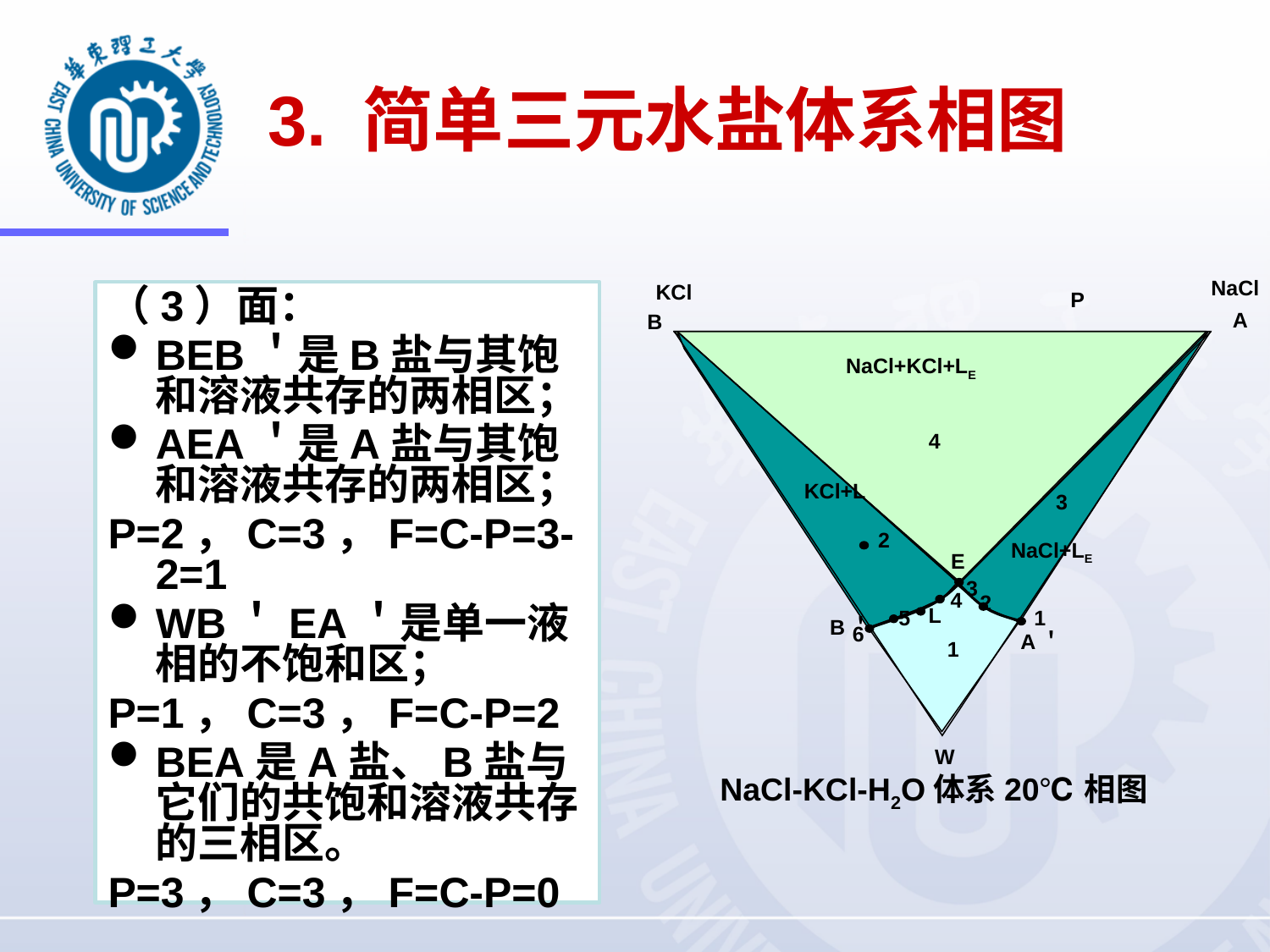

3. 简单三元水盐体系相图
NaCl
KCl
P
（3）面：
BEB＇是B盐与其饱和溶液共存的两相区；
AEA＇是A盐与其饱和溶液共存的两相区；
P=2，C=3，F=C-P=3-2=1
WB＇EA＇是单一液相的不饱和区；
P=1，C=3，F=C-P=2
BEA是A盐、B盐与它们的共饱和溶液共存的三相区。
P=3，C=3，F=C-P=0
A
B

NaCl+KCl+LE
4
KCl+L
3
2
NaCl+LE

E
3

4
2

L

5
1

B＇
6

A＇

1
W
NaCl-KCl-H2O体系20℃相图